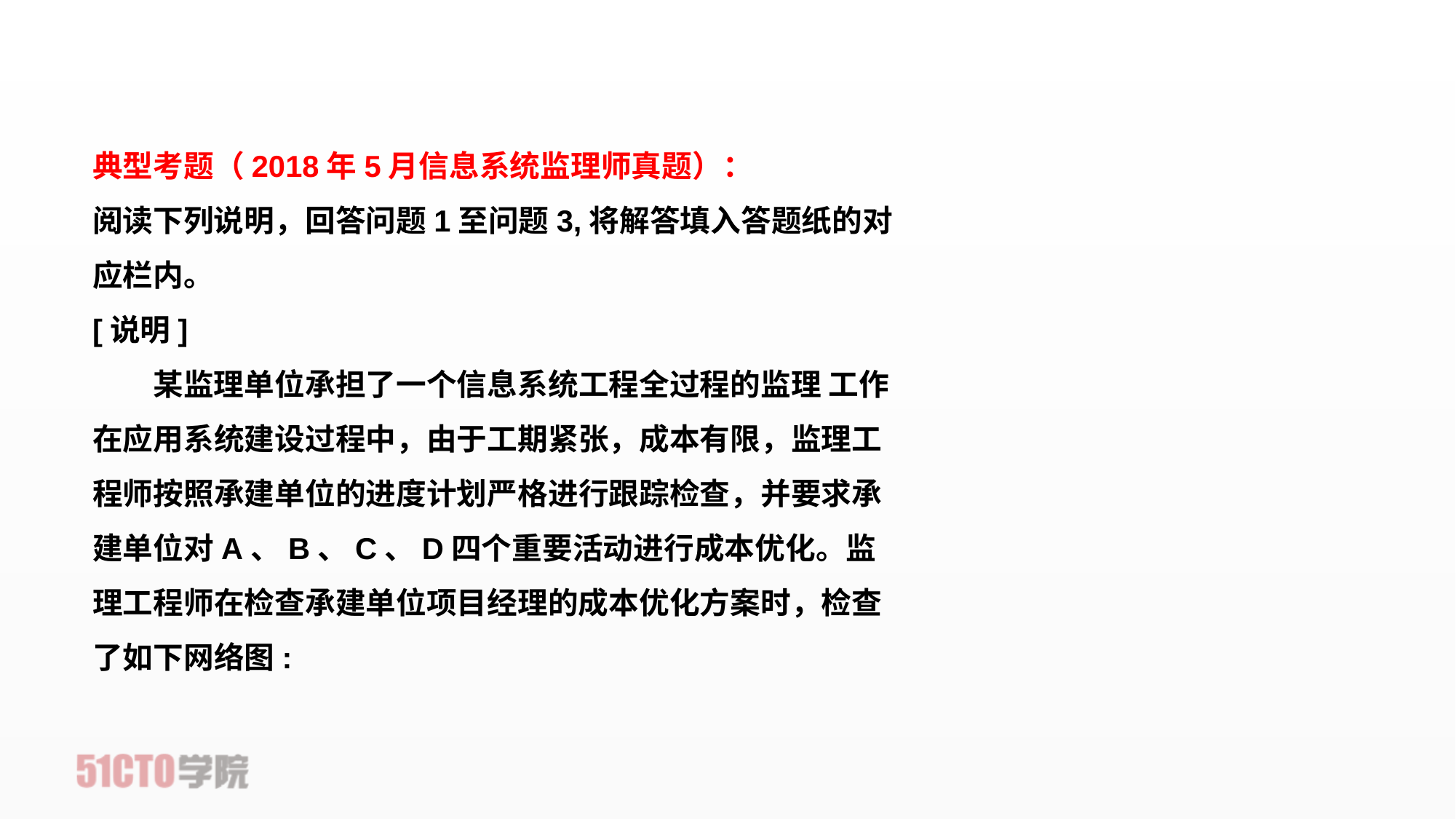

典型考题（2018年5月信息系统监理师真题）：
阅读下列说明，回答问题1至问题3,将解答填入答题纸的对应栏内。
[说明]
　　某监理单位承担了一个信息系统工程全过程的监理 工作在应用系统建设过程中，由于工期紧张，成本有限，监理工程师按照承建单位的进度计划严格进行跟踪检查，并要求承建单位对A、B、C、D四个重要活动进行成本优化。监理工程师在检查承建单位项目经理的成本优化方案时，检查了如下网络图: